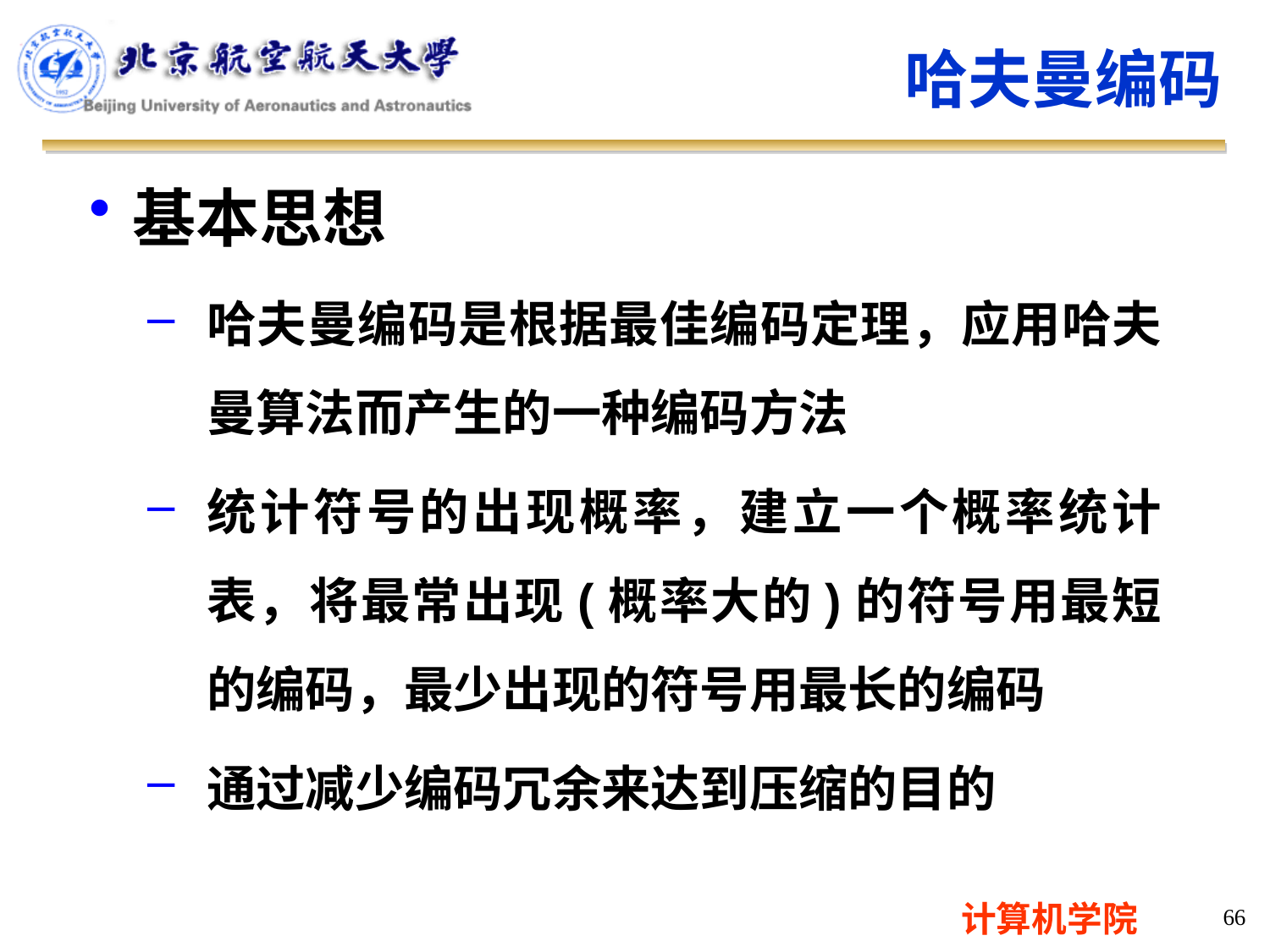

哈夫曼编码
基本思想
哈夫曼编码是根据最佳编码定理，应用哈夫曼算法而产生的一种编码方法
统计符号的出现概率，建立一个概率统计表，将最常出现(概率大的)的符号用最短的编码，最少出现的符号用最长的编码
通过减少编码冗余来达到压缩的目的
66